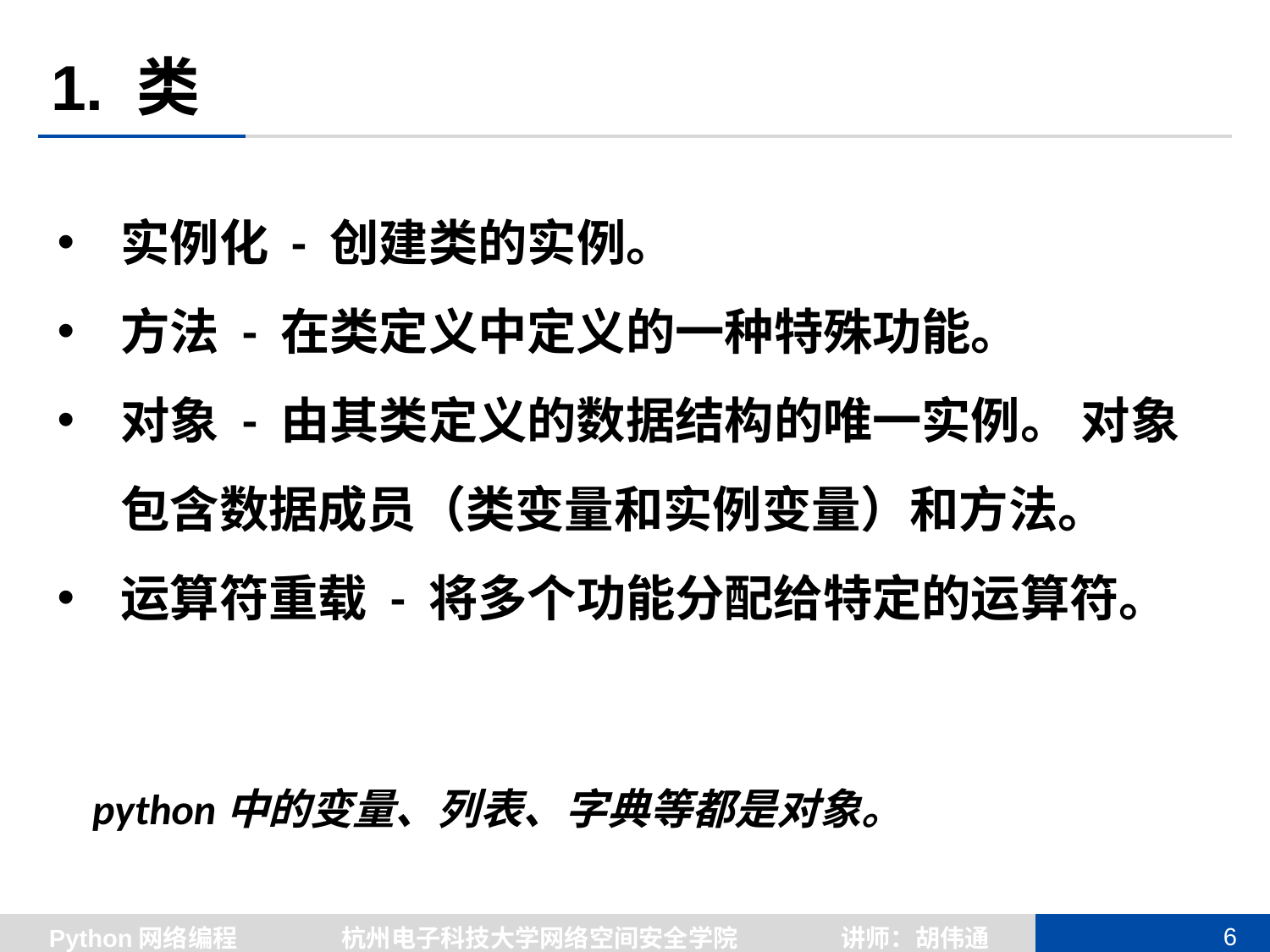

# 1. 类
实例化 - 创建类的实例。
方法 - 在类定义中定义的一种特殊功能。
对象 - 由其类定义的数据结构的唯一实例。 对象包含数据成员（类变量和实例变量）和方法。
运算符重载 - 将多个功能分配给特定的运算符。
python中的变量、列表、字典等都是对象。